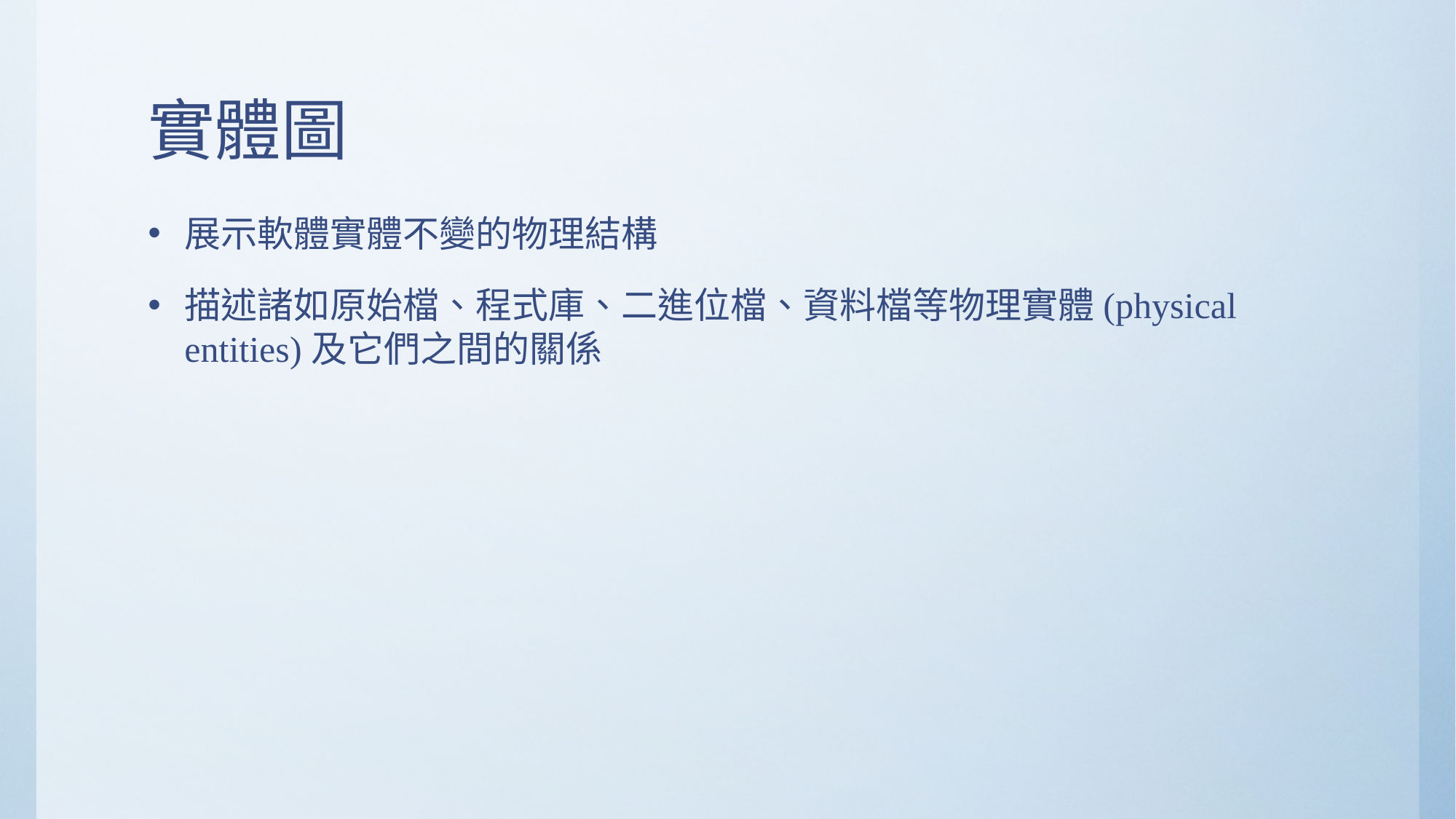

# 實體圖
展示軟體實體不變的物理結構
描述諸如原始檔、程式庫、二進位檔、資料檔等物理實體(physical entities)及它們之間的關係